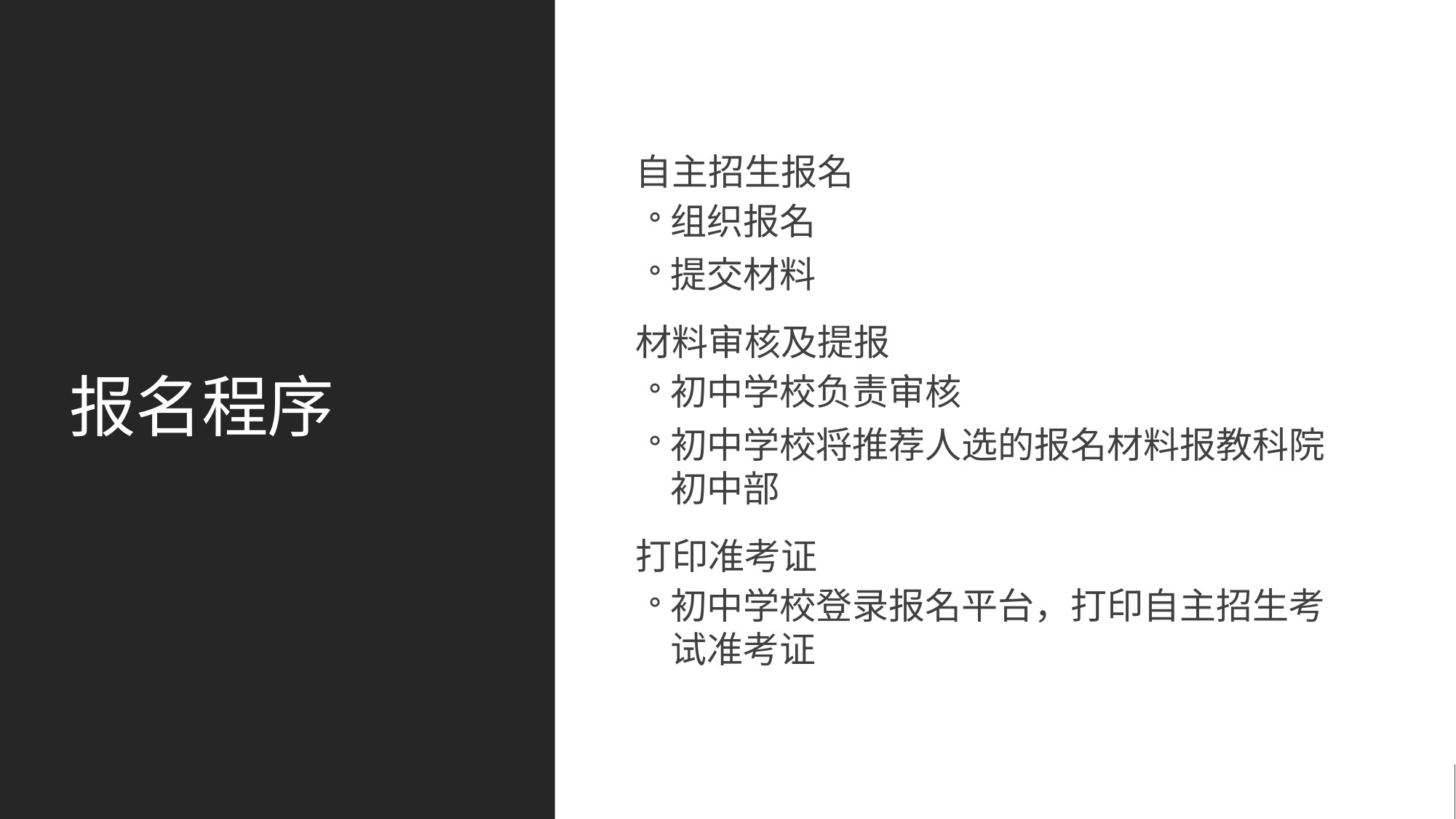

# 报名程序
自主招生报名
组织报名
提交材料
材料审核及提报
初中学校负责审核
初中学校将推荐人选的报名材料报教科院初中部
打印准考证
初中学校登录报名平台，打印自主招生考试准考证